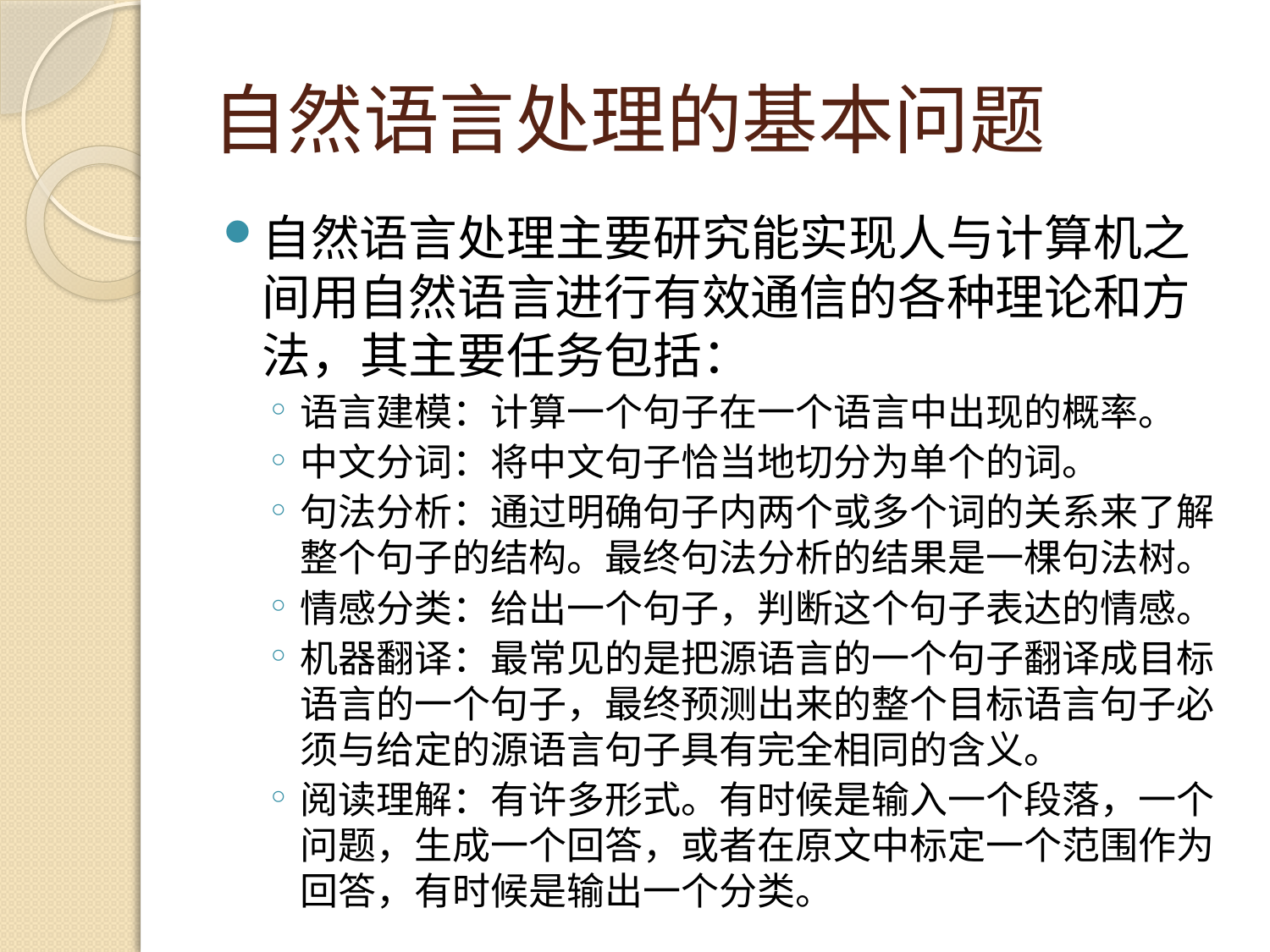

# 自然语言处理的基本问题
自然语言处理主要研究能实现人与计算机之间用自然语言进行有效通信的各种理论和方法，其主要任务包括：
语言建模：计算一个句子在一个语言中出现的概率。
中文分词：将中文句子恰当地切分为单个的词。
句法分析：通过明确句子内两个或多个词的关系来了解整个句子的结构。最终句法分析的结果是一棵句法树。
情感分类：给出一个句子，判断这个句子表达的情感。
机器翻译：最常见的是把源语言的一个句子翻译成目标语言的一个句子，最终预测出来的整个目标语言句子必须与给定的源语言句子具有完全相同的含义。
阅读理解：有许多形式。有时候是输入一个段落，一个问题，生成一个回答，或者在原文中标定一个范围作为回答，有时候是输出一个分类。